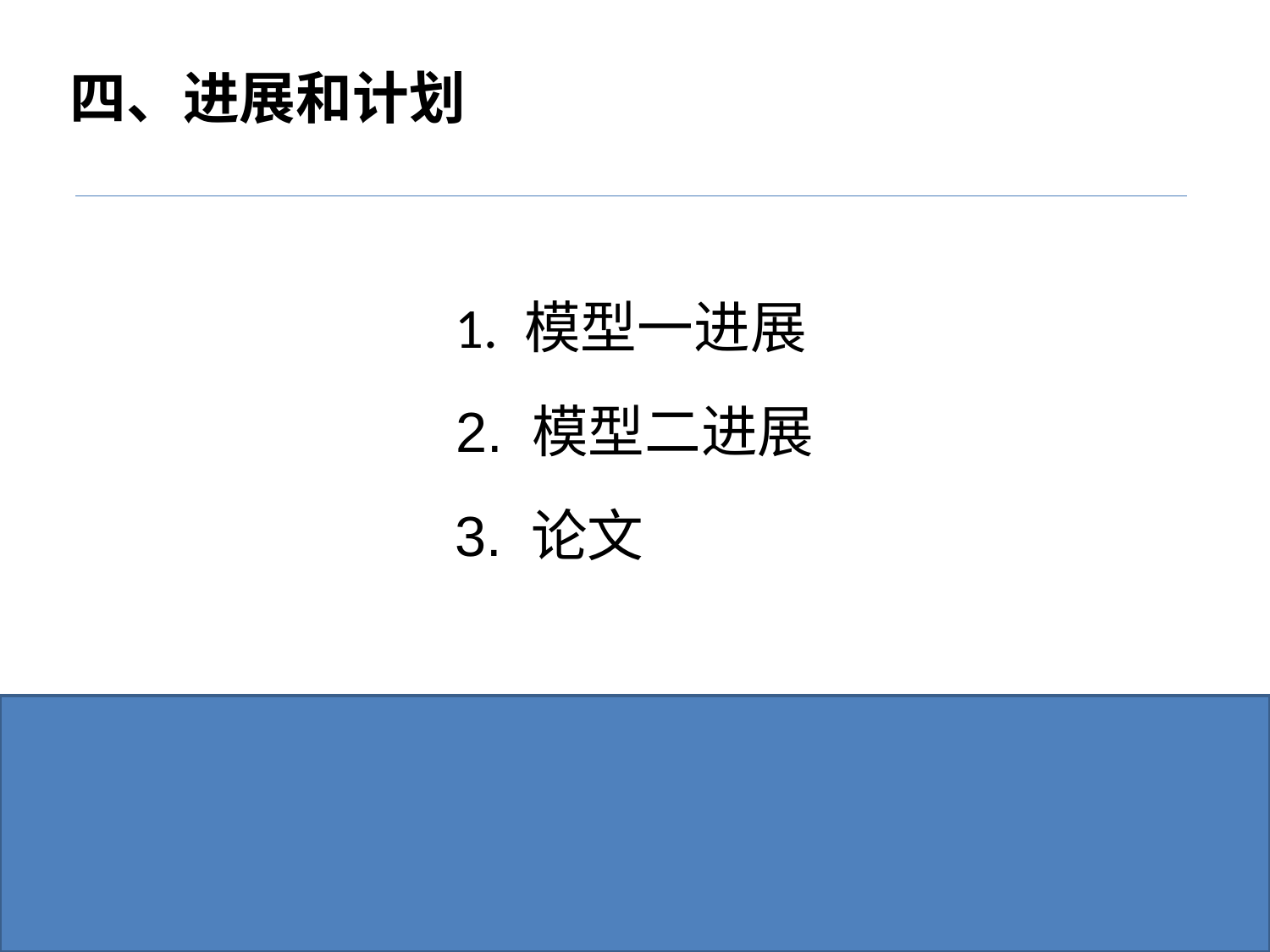

四、进展和计划
1. 模型一进展
2. 模型二进展
3. 论文